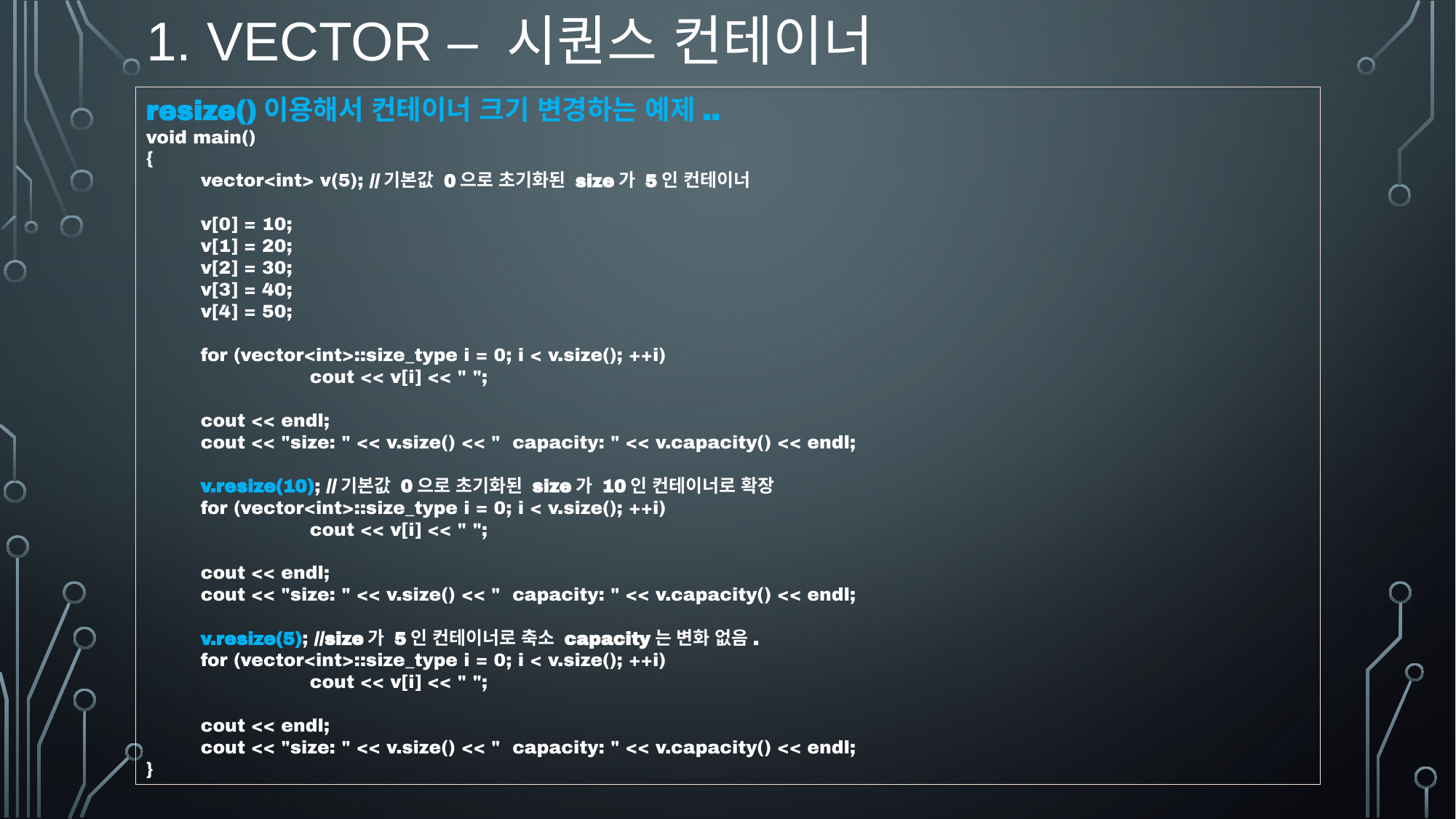

# 1. Vector – 시퀀스 컨테이너
resize()이용해서 컨테이너 크기 변경하는 예제..
void main()
{
vector<int> v(5); //기본값 0으로 초기화된 size가 5인 컨테이너

v[0] = 10;
v[1] = 20;
v[2] = 30;
v[3] = 40;
v[4] = 50;

for (vector<int>::size_type i = 0; i < v.size(); ++i)
	cout << v[i] << " ";

cout << endl;
cout << "size: " << v.size() << "  capacity: " << v.capacity() << endl;

v.resize(10); //기본값 0으로 초기화된 size가 10인 컨테이너로 확장
for (vector<int>::size_type i = 0; i < v.size(); ++i)
	cout << v[i] << " ";

cout << endl;
cout << "size: " << v.size() << "  capacity: " << v.capacity() << endl;

v.resize(5); //size가 5인 컨테이너로 축소 capacity는 변화 없음.
for (vector<int>::size_type i = 0; i < v.size(); ++i)
	cout << v[i] << " ";

cout << endl;
cout << "size: " << v.size() << "  capacity: " << v.capacity() << endl;
}